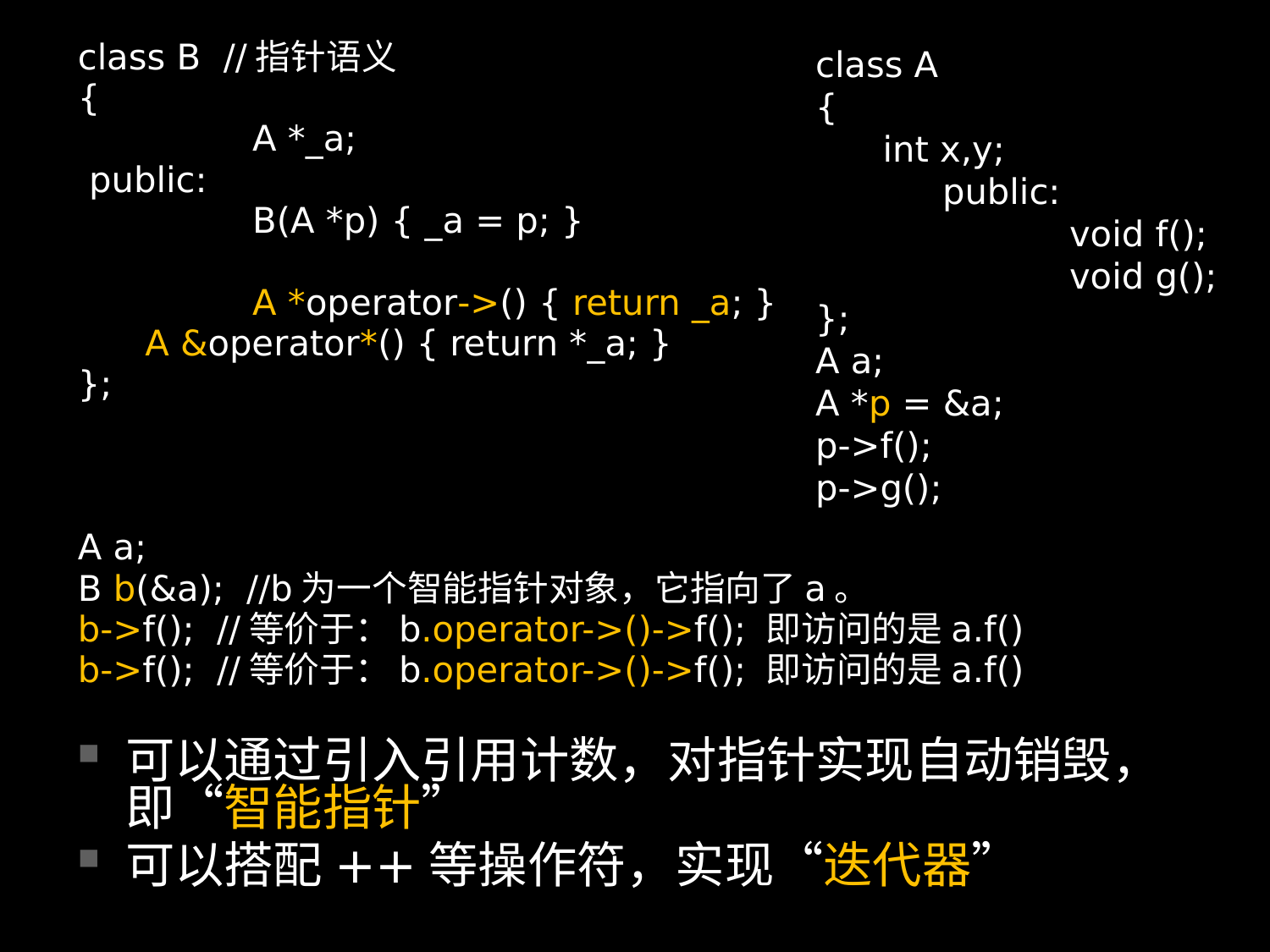

class A
{
      int x,y;
	public:
		void f();
		void g();
};
A a;
A *p = &a;
p->f();
p->g();
class B  //指针语义
{
 		A *_a;
 public:
		B(A *p) { _a = p; }

		A *operator->() { return _a; }
      A &operator*() { return *_a; }
};

A a;
B b(&a);  //b为一个智能指针对象，它指向了a。
b->f();  //等价于：b.operator->()->f(); 即访问的是a.f()
b->f();  //等价于：b.operator->()->f(); 即访问的是a.f()

可以通过引入引用计数，对指针实现自动销毁，即“智能指针”
可以搭配++等操作符，实现“迭代器”